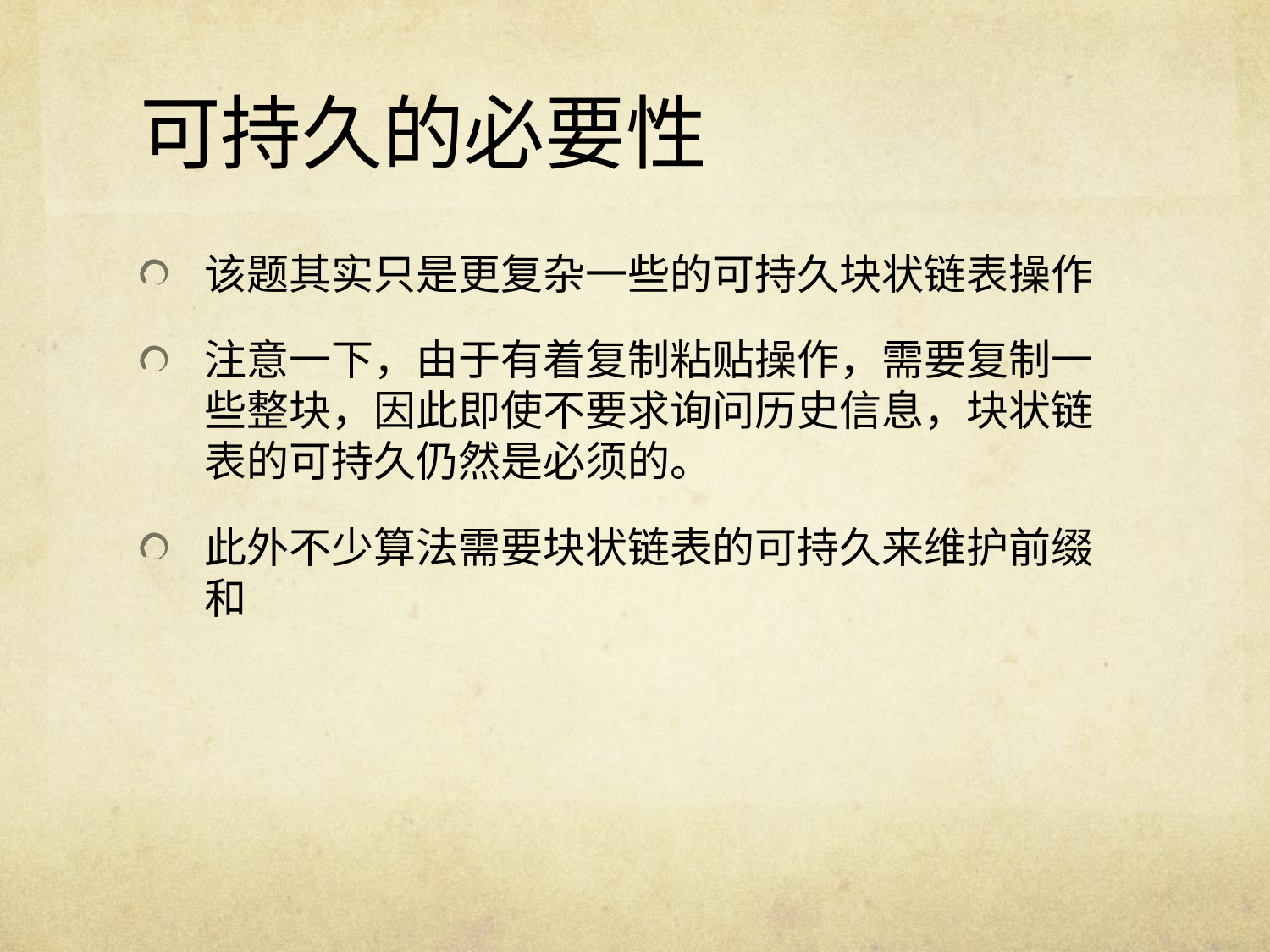

# 可持久的必要性
该题其实只是更复杂一些的可持久块状链表操作
注意一下，由于有着复制粘贴操作，需要复制一些整块，因此即使不要求询问历史信息，块状链表的可持久仍然是必须的。
此外不少算法需要块状链表的可持久来维护前缀和